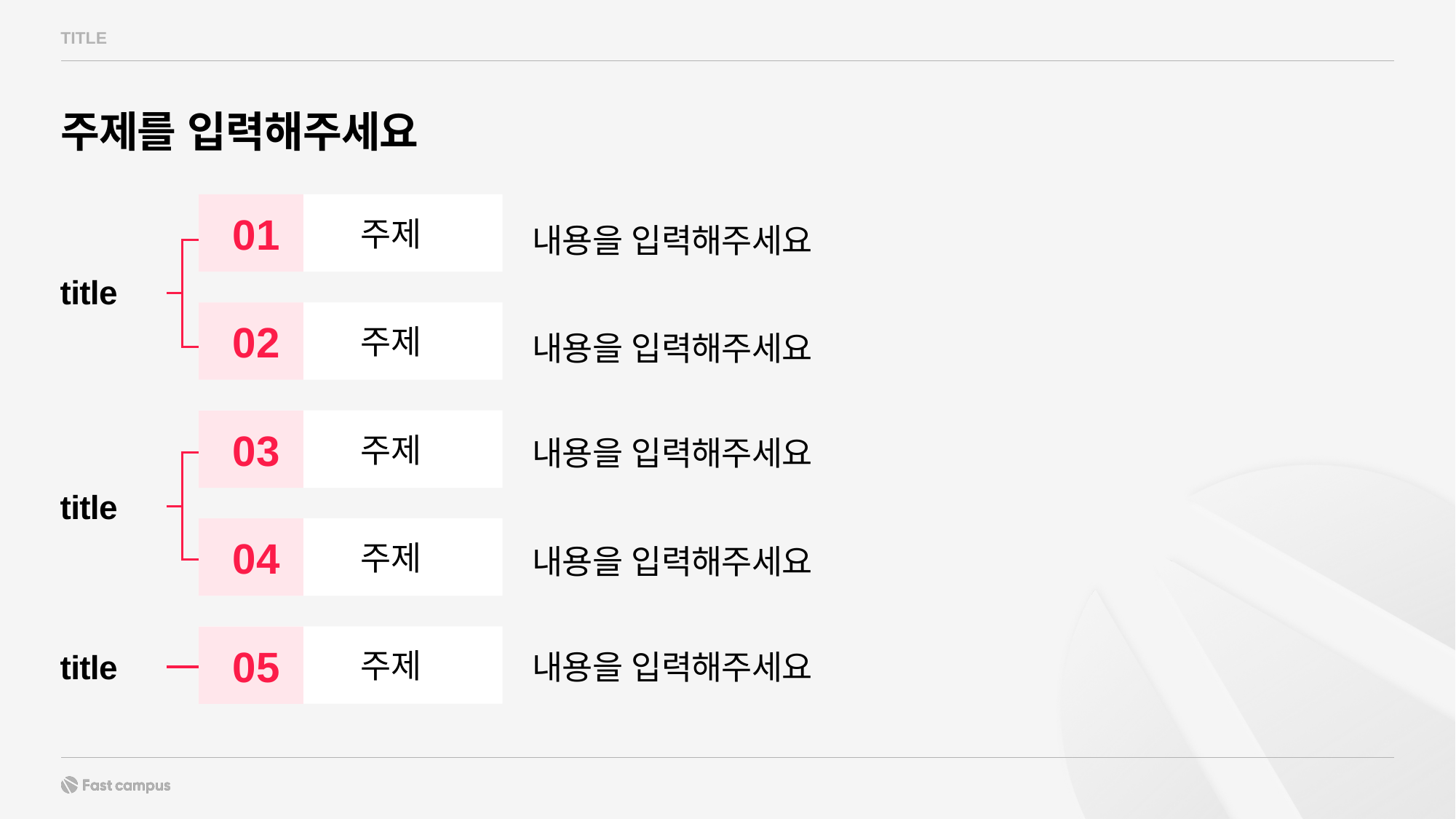

TITLE
주제를 입력해주세요
01
주제
내용을 입력해주세요
title
02
주제
내용을 입력해주세요
03
주제
내용을 입력해주세요
title
04
주제
내용을 입력해주세요
05
주제
title
내용을 입력해주세요